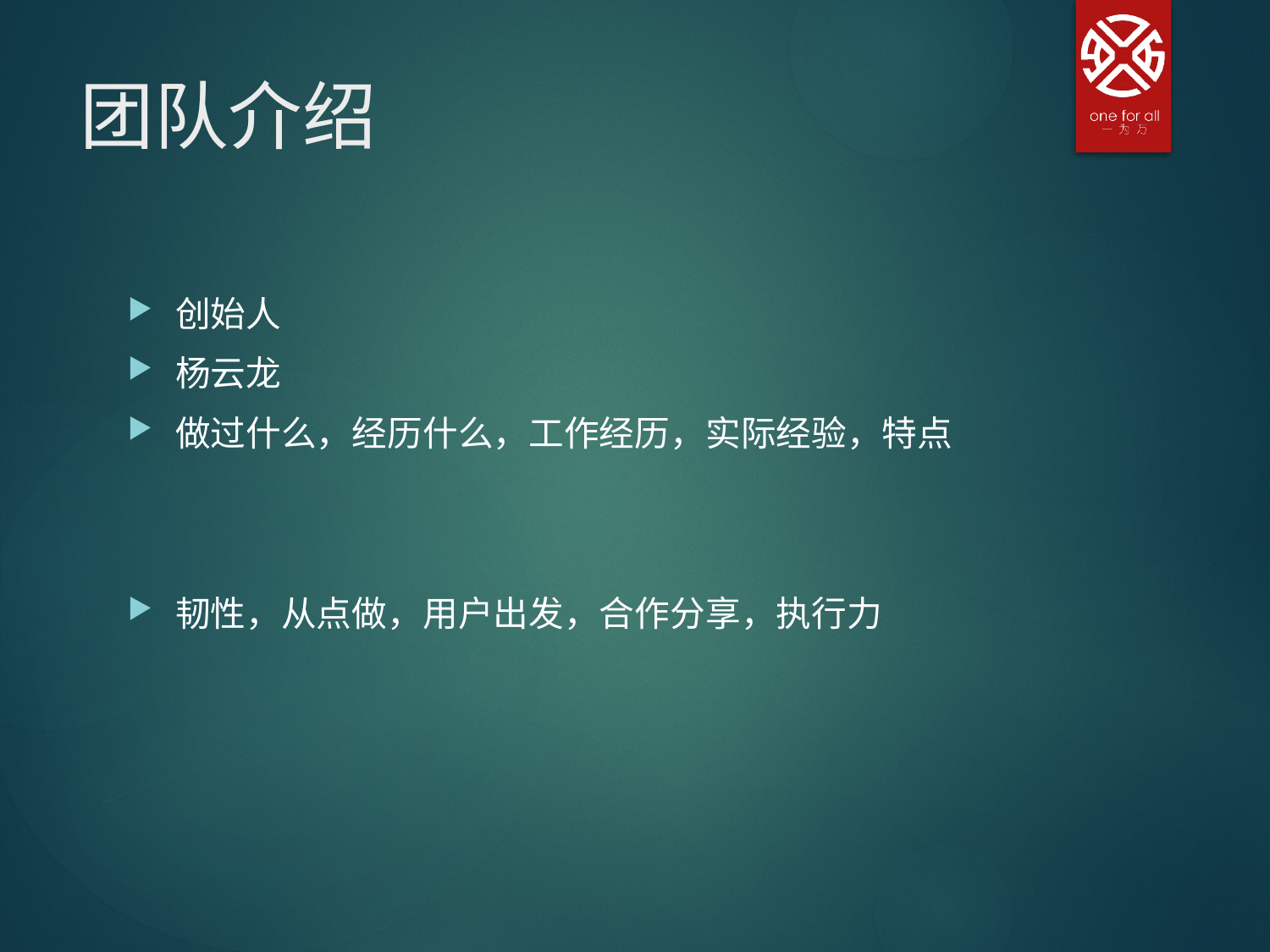

# 团队介绍
创始人
杨云龙
做过什么，经历什么，工作经历，实际经验，特点

韧性，从点做，用户出发，合作分享，执行力